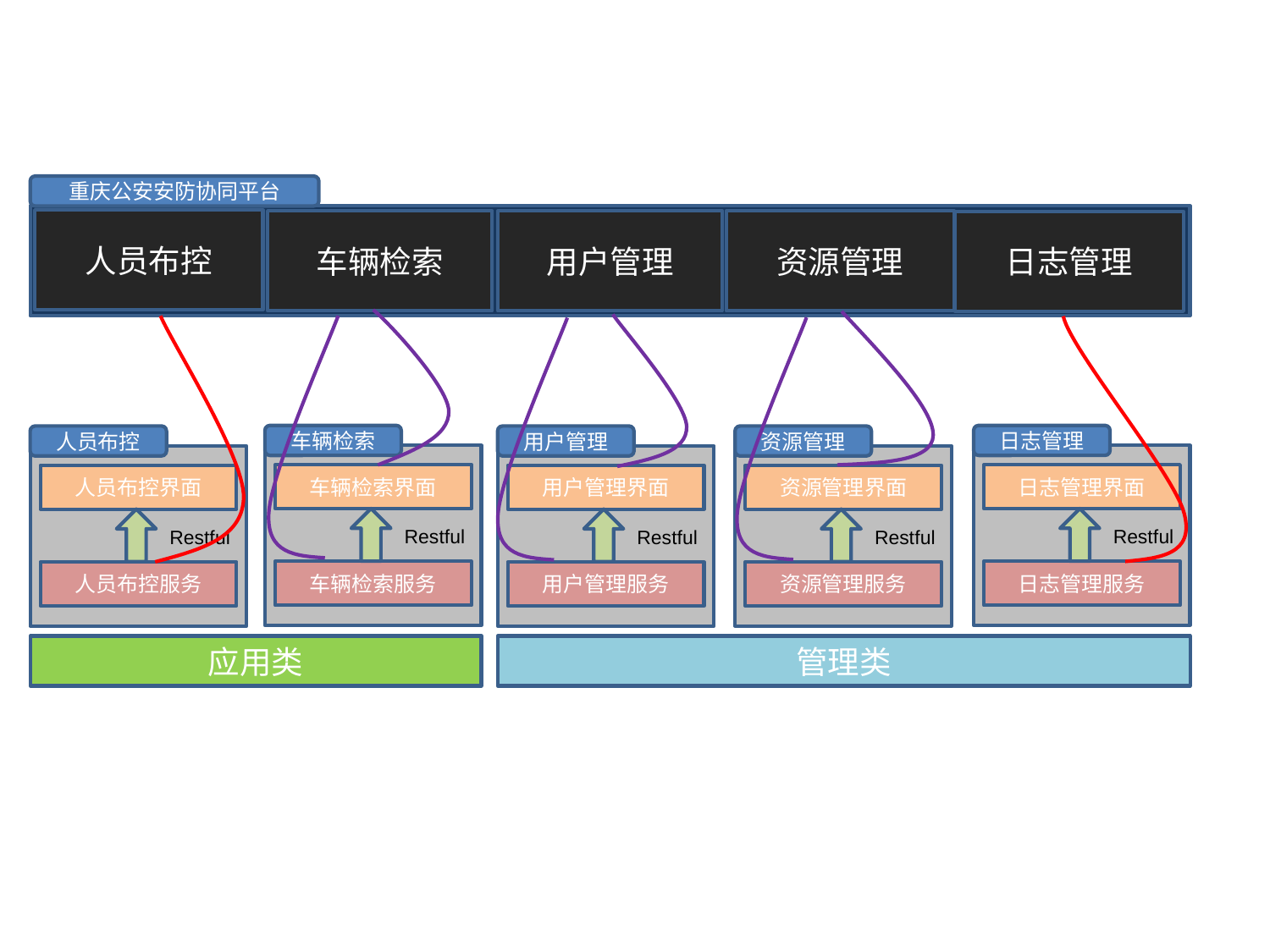

重庆公安安防协同平台

人员布控
车辆检索
用户管理
资源管理
日志管理

车辆检索
日志管理
人员布控
用户管理
资源管理

车辆检索界面
日志管理界面
人员布控界面
用户管理界面
资源管理界面

Restful
Restful
Restful
Restful
Restful
车辆检索服务
日志管理服务
人员布控服务
用户管理服务
资源管理服务
应用类
管理类